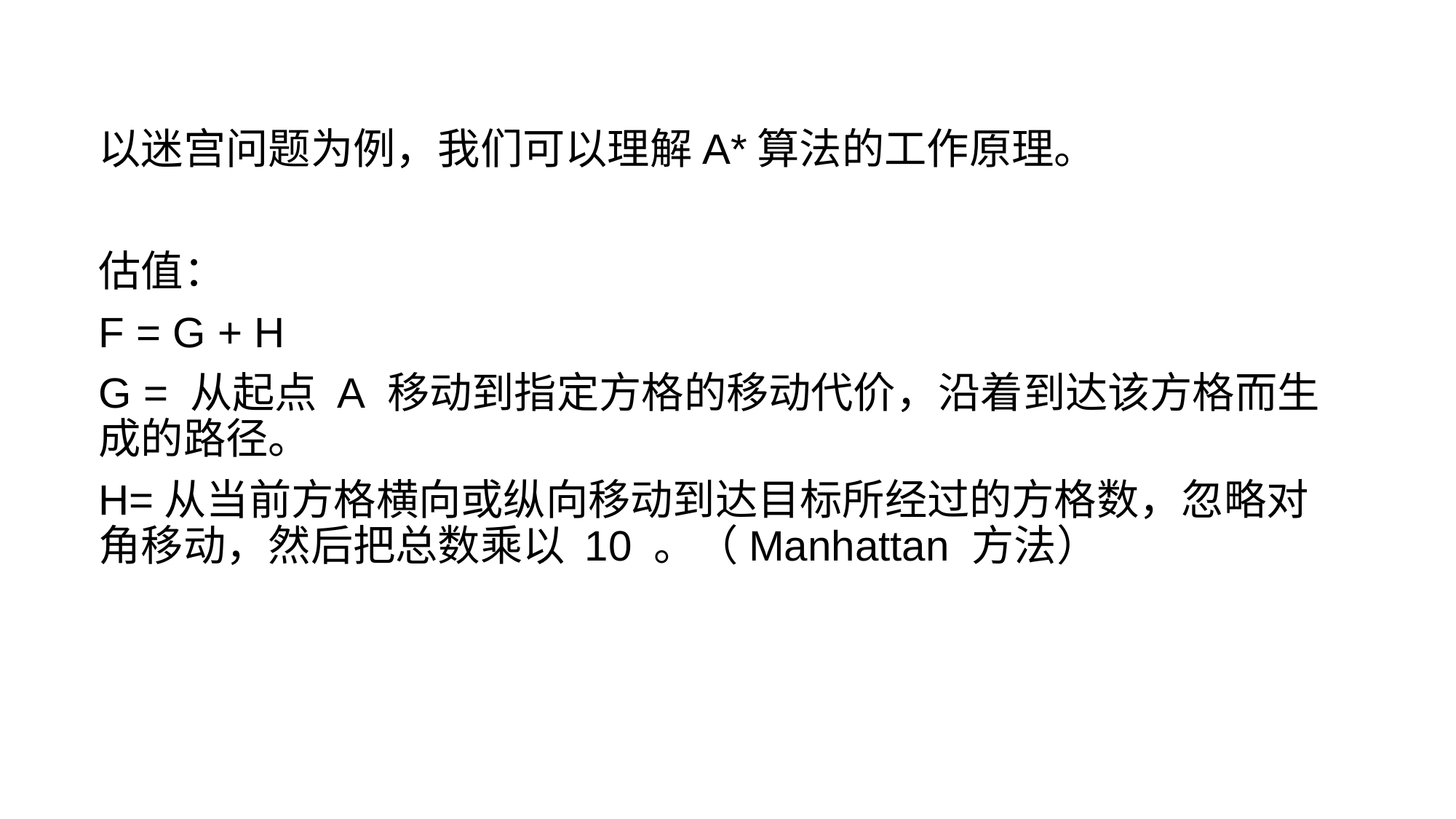

以迷宫问题为例，我们可以理解A*算法的工作原理。

估值：
F = G + H
G = 从起点 A 移动到指定方格的移动代价，沿着到达该方格而生成的路径。
H=从当前方格横向或纵向移动到达目标所经过的方格数，忽略对角移动，然后把总数乘以 10 。（Manhattan 方法）